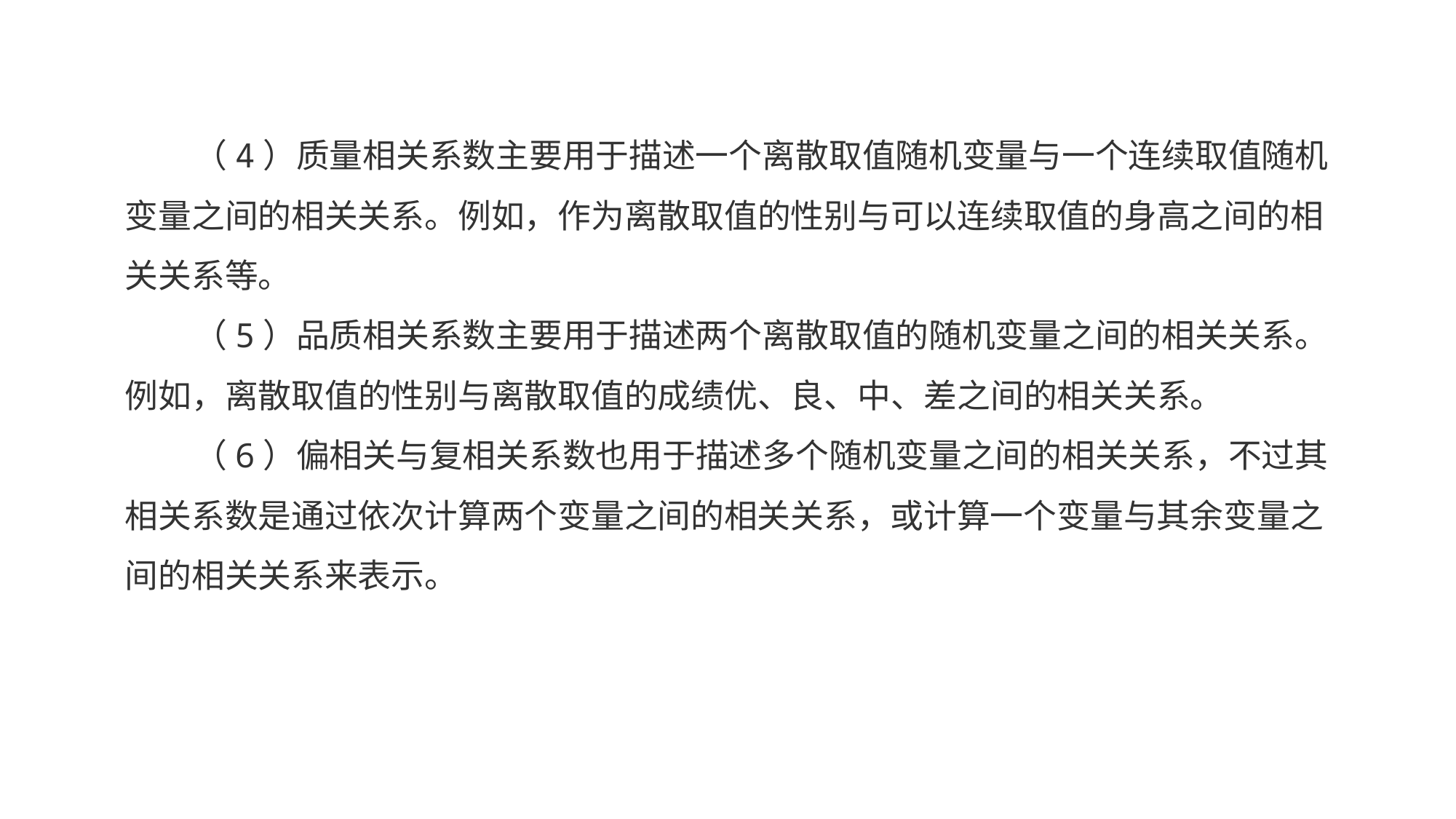

（4）质量相关系数主要用于描述一个离散取值随机变量与一个连续取值随机变量之间的相关关系。例如，作为离散取值的性别与可以连续取值的身高之间的相关关系等。
（5）品质相关系数主要用于描述两个离散取值的随机变量之间的相关关系。例如，离散取值的性别与离散取值的成绩优、良、中、差之间的相关关系。
（6）偏相关与复相关系数也用于描述多个随机变量之间的相关关系，不过其相关系数是通过依次计算两个变量之间的相关关系，或计算一个变量与其余变量之间的相关关系来表示。